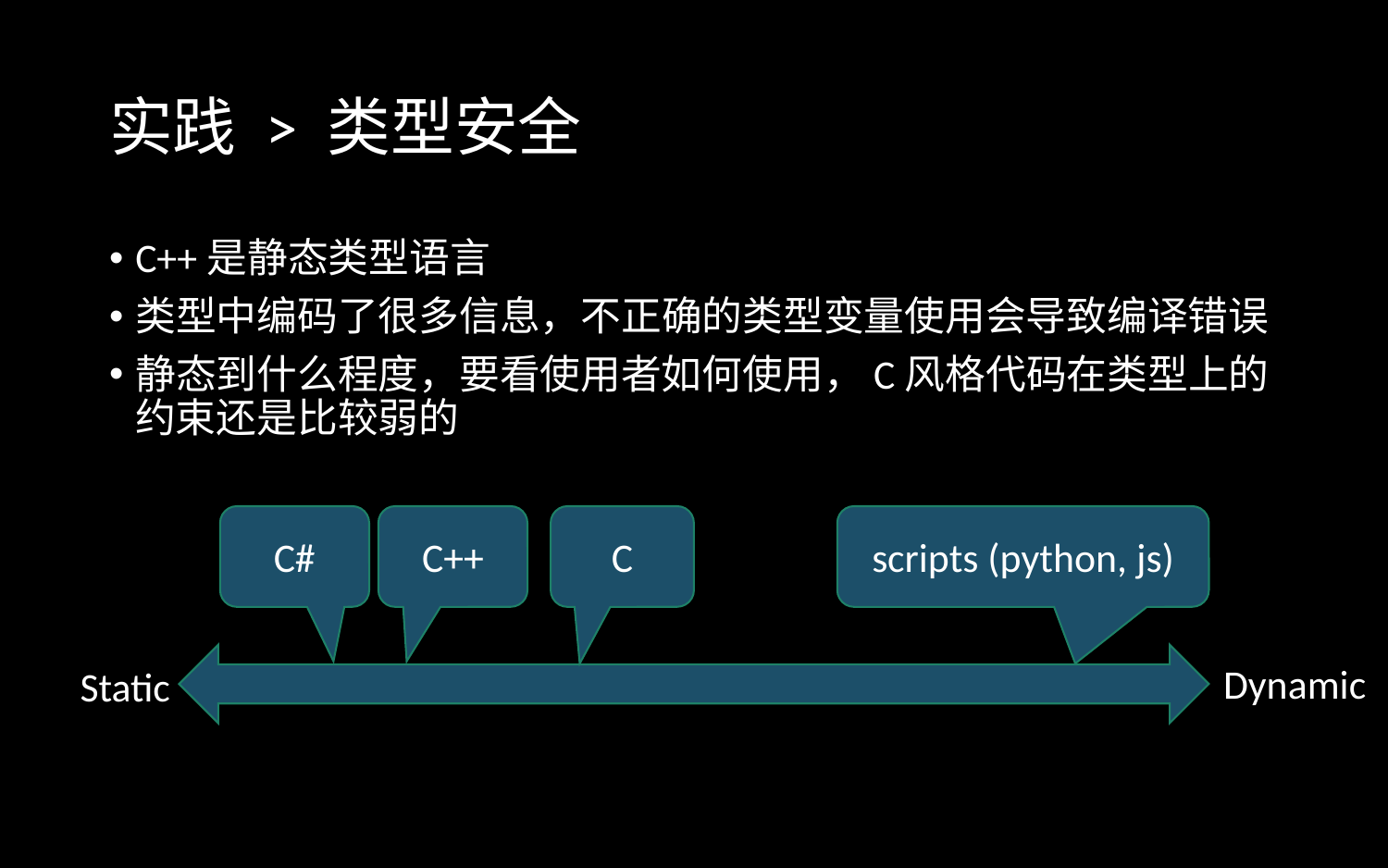

# 实践 > 类型安全
C++是静态类型语言
类型中编码了很多信息，不正确的类型变量使用会导致编译错误
静态到什么程度，要看使用者如何使用，C风格代码在类型上的约束还是比较弱的
C
C#
C++
scripts (python, js)

Dynamic
Static